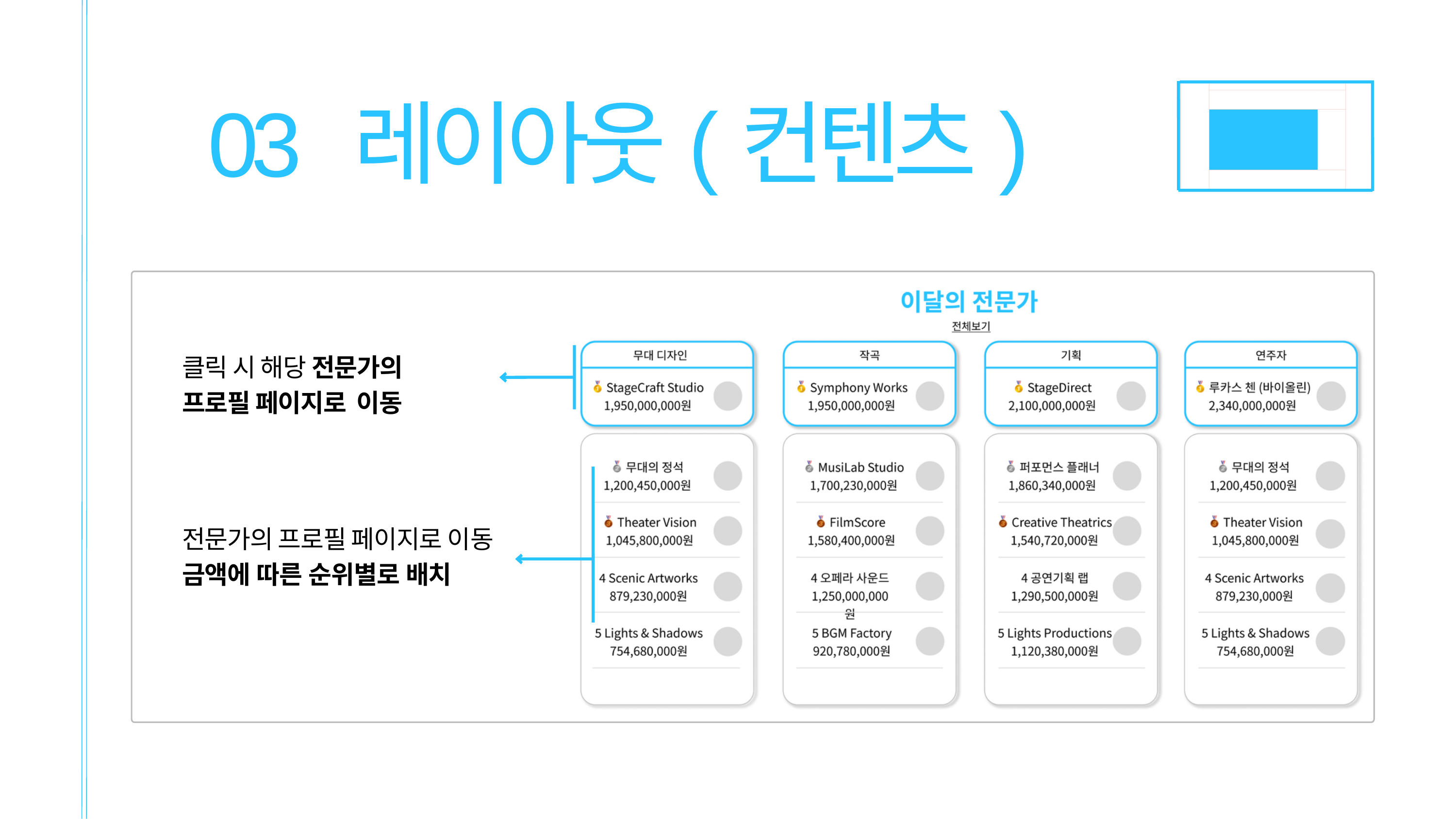

03	레이아웃(컨텐츠)

클릭 시 해당 전문가의
프로필 페이지로  이동

전문가의 프로필 페이지로 이동
금액에 따른 순위별로 배치